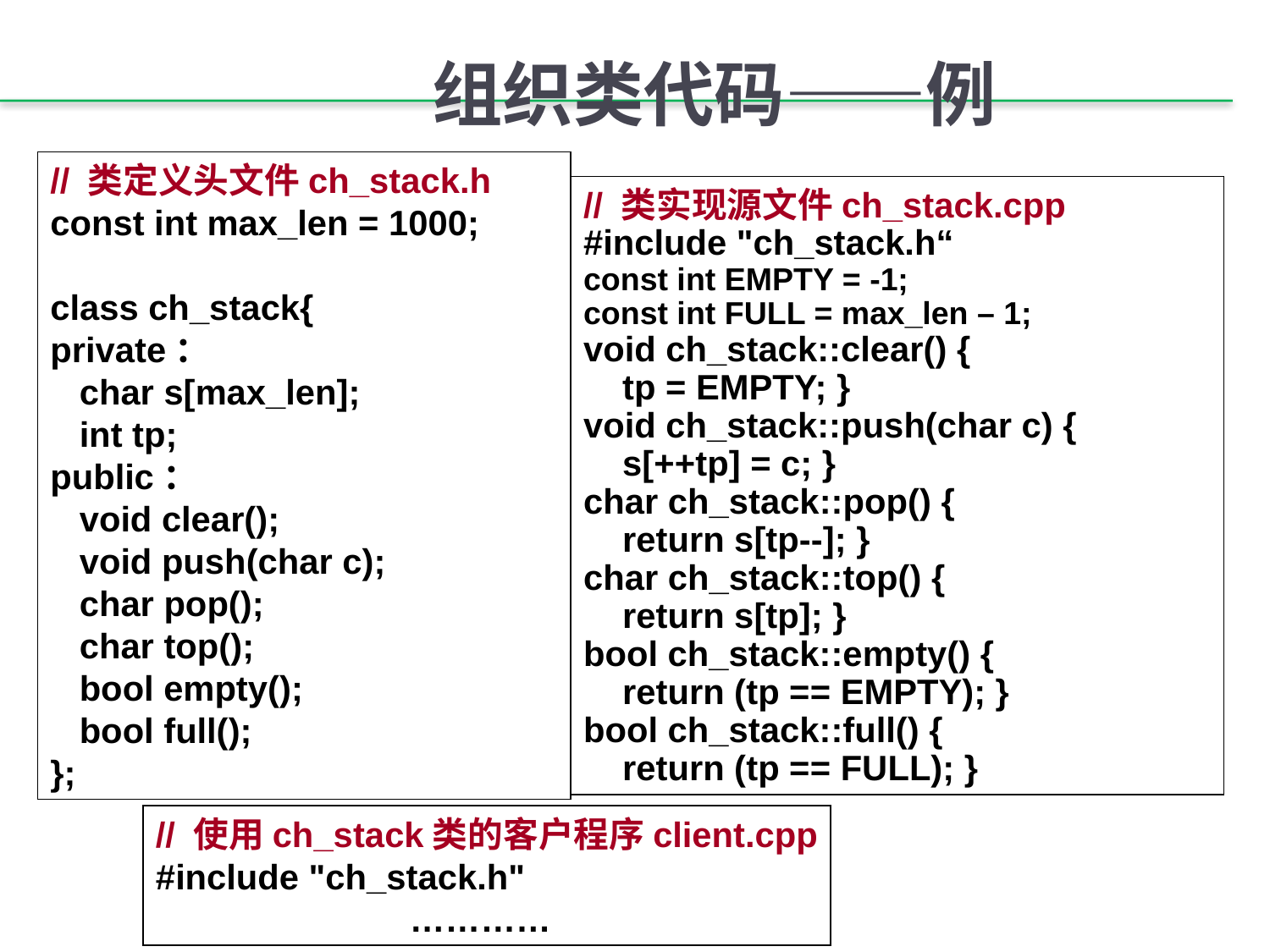

# 组织类代码——例
// 类定义头文件ch_stack.h
const int max_len = 1000;

class ch_stack{
private：
   char s[max_len];
   int tp;
public：
   void clear();
   void push(char c);
   char pop();
   char top();
   bool empty();
   bool full();
};
// 类实现源文件ch_stack.cpp
#include "ch_stack.h“
const int EMPTY = -1;
const int FULL = max_len – 1;
void ch_stack::clear() {
    tp = EMPTY; }
void ch_stack::push(char c) {
    s[++tp] = c; }
char ch_stack::pop() {
    return s[tp--]; }
char ch_stack::top() {
    return s[tp]; }
bool ch_stack::empty() {
    return (tp == EMPTY); }
bool ch_stack::full() {
    return (tp == FULL); }
// 使用ch_stack类的客户程序client.cpp
#include "ch_stack.h"
		…………